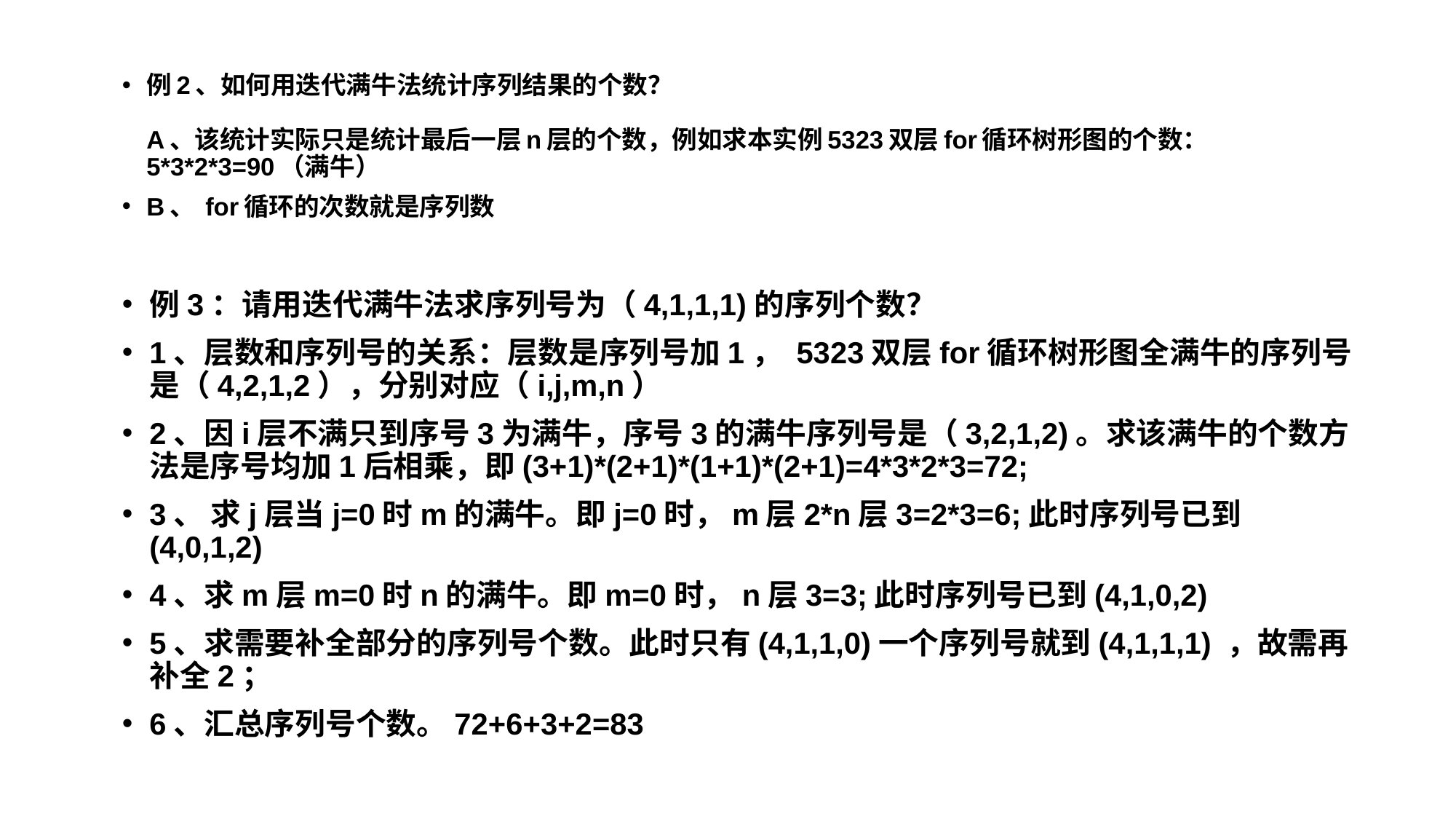

例2、如何用迭代满牛法统计序列结果的个数？
A、该统计实际只是统计最后一层n层的个数，例如求本实例5323双层for循环树形图的个数：5*3*2*3=90（满牛）
B、 for循环的次数就是序列数
例3：请用迭代满牛法求序列号为（4,1,1,1)的序列个数？
1、层数和序列号的关系：层数是序列号加1， 5323双层for循环树形图全满牛的序列号是（4,2,1,2），分别对应（i,j,m,n）
2、因i层不满只到序号3为满牛，序号3的满牛序列号是（3,2,1,2)。求该满牛的个数方法是序号均加1后相乘，即(3+1)*(2+1)*(1+1)*(2+1)=4*3*2*3=72;
3、 求j层当j=0时m的满牛。即j=0时，m层2*n层3=2*3=6;此时序列号已到(4,0,1,2)
4、求m层m=0时n的满牛。即m=0时，n层3=3;此时序列号已到(4,1,0,2)
5、求需要补全部分的序列号个数。此时只有(4,1,1,0)一个序列号就到(4,1,1,1) ，故需再补全2；
6、汇总序列号个数。72+6+3+2=83